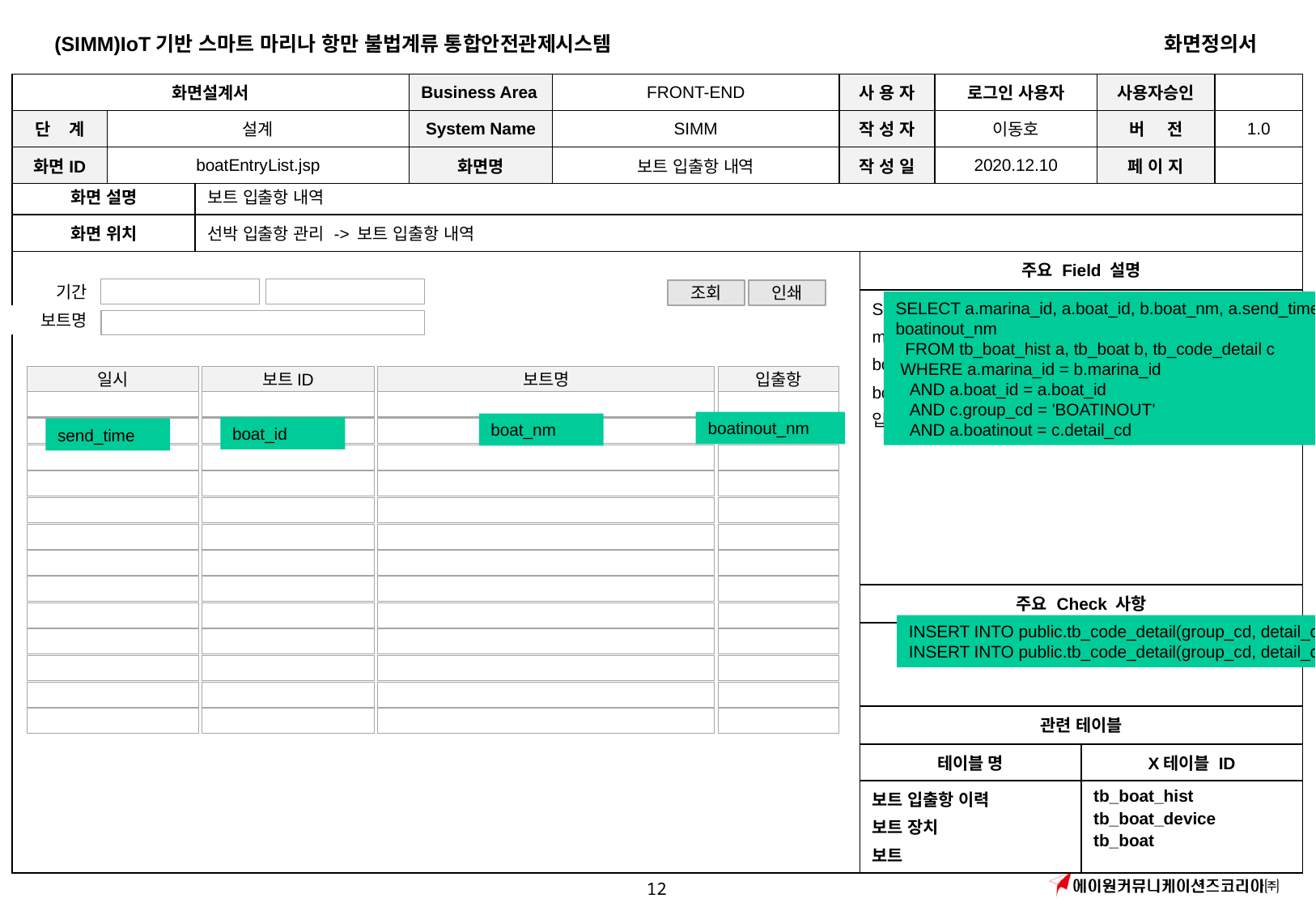

| 화면설계서 |  | Business Area | FRONT-END | 사 용 자 | 로그인 사용자 | 사용자승인 |  |
| --- | --- | --- | --- | --- | --- | --- | --- |
| 단 계 | 설계 | System Name | SIMM | 작 성 자 | 이동호 | 버 전 | 1.0 |
| 화면ID | boatEntryList.jsp | 화면명 | 보트 입출항 내역 | 작 성 일 | 2020.12.10 | 페 이 지 |  |
| 화면 설명 | 보트 입출항 내역 |  |  |
| --- | --- | --- | --- |
| 화면 위치 | 선박 입출항 관리 -> 보트 입출항 내역 |  |  |
|  |  | 주요 Field 설명 |  |
|  |  | Sendtime 전송일시 machine\_id 장치ID boat\_id 보트 ID boat\_nm 보트명 입출항 구분 1:입항 0:출항 |  |
|  |  | 주요 Check 사항 |  |
|  |  |  |  |
|  |  | 관련 테이블 |  |
|  |  | 테이블 명 | X테이블 ID |
|  |  | 보트 입출항 이력 보트 장치 보트 | tb\_boat\_hist tb\_boat\_device tb\_boat |
기간

조회
인쇄
SELECT a.marina_id, a.boat_id, b.boat_nm, a.send_time, a.boatinout,c.detail_nm as boatinout_nm
  FROM tb_boat_hist a, tb_boat b, tb_code_detail c
 WHERE a.marina_id = b.marina_id
   AND a.boat_id = a.boat_id
   AND c.group_cd = 'BOATINOUT'
   AND a.boatinout = c.detail_cd
보트명

일시
보트ID
보트명
입출항

boatinout_nm
boat_nm
boat_id
send_time
INSERT INTO public.tb_code_detail(group_cd, detail_cd, detail_nm, use_yn) VALUES ('BOATINOUT', '1', '입항','Y');
INSERT INTO public.tb_code_detail(group_cd, detail_cd, detail_nm, use_yn) VALUES ('BOATINOUT', '0', '출항','Y');